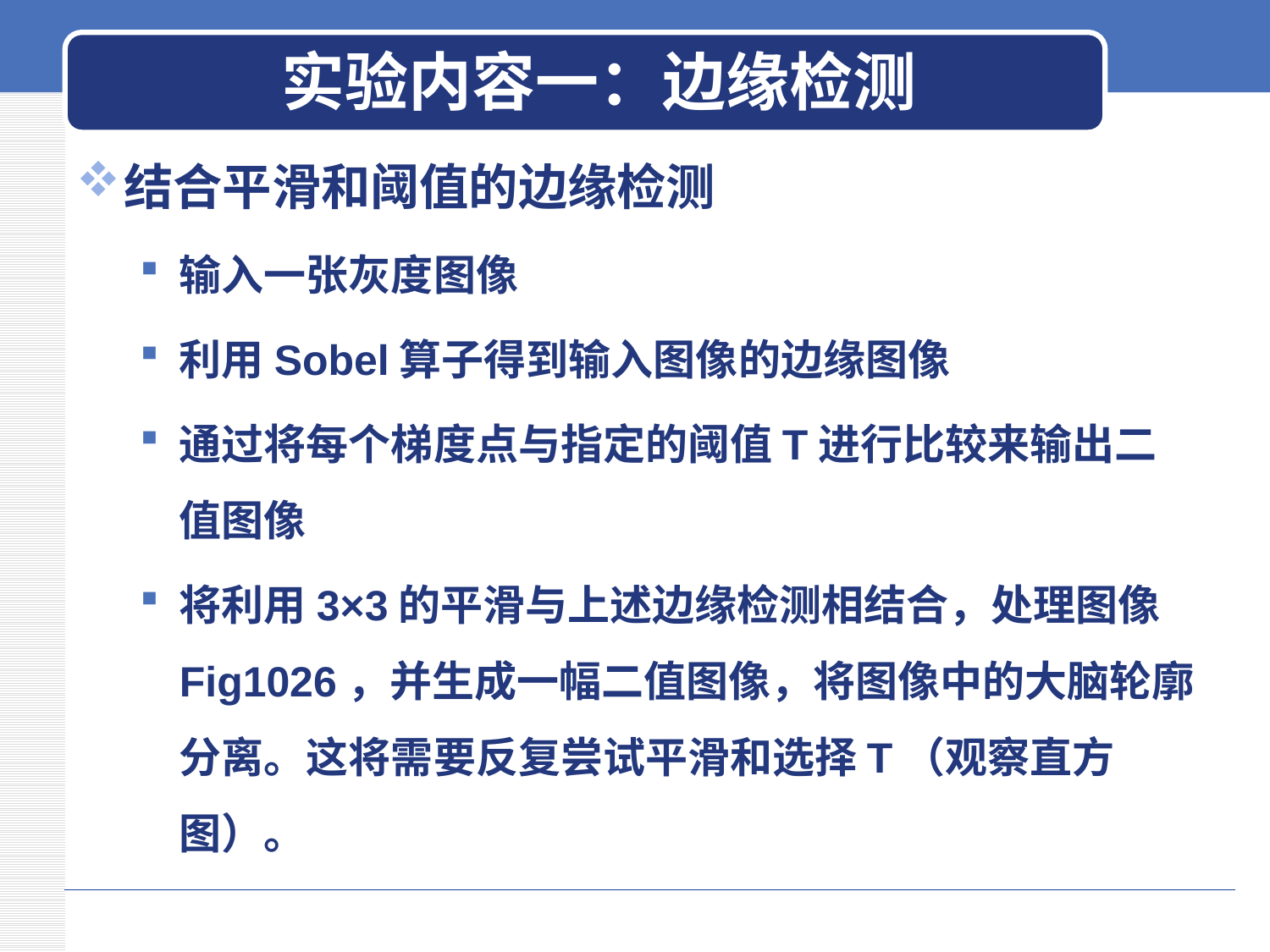

# 实验内容一：边缘检测
结合平滑和阈值的边缘检测
输入一张灰度图像
利用Sobel算子得到输入图像的边缘图像
通过将每个梯度点与指定的阈值T进行比较来输出二值图像
将利用3×3的平滑与上述边缘检测相结合，处理图像Fig1026，并生成一幅二值图像，将图像中的大脑轮廓分离。这将需要反复尝试平滑和选择T（观察直方图）。